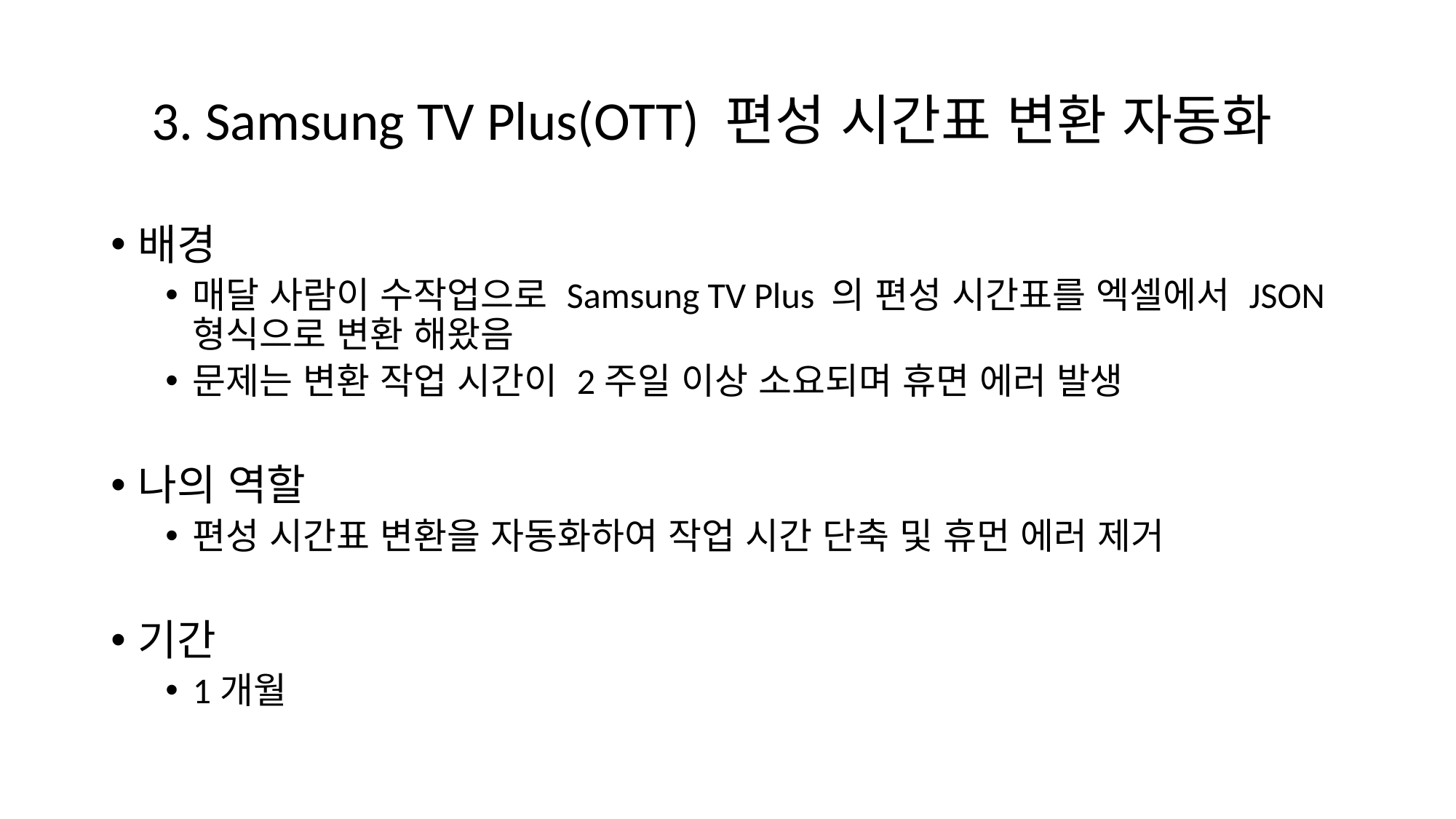

# 3. Samsung TV Plus(OTT) 편성 시간표 변환 자동화
배경
매달 사람이 수작업으로 Samsung TV Plus 의 편성 시간표를 엑셀에서 JSON 형식으로 변환 해왔음
문제는 변환 작업 시간이 2주일 이상 소요되며 휴면 에러 발생

나의 역할
편성 시간표 변환을 자동화하여 작업 시간 단축 및 휴먼 에러 제거

기간
1개월